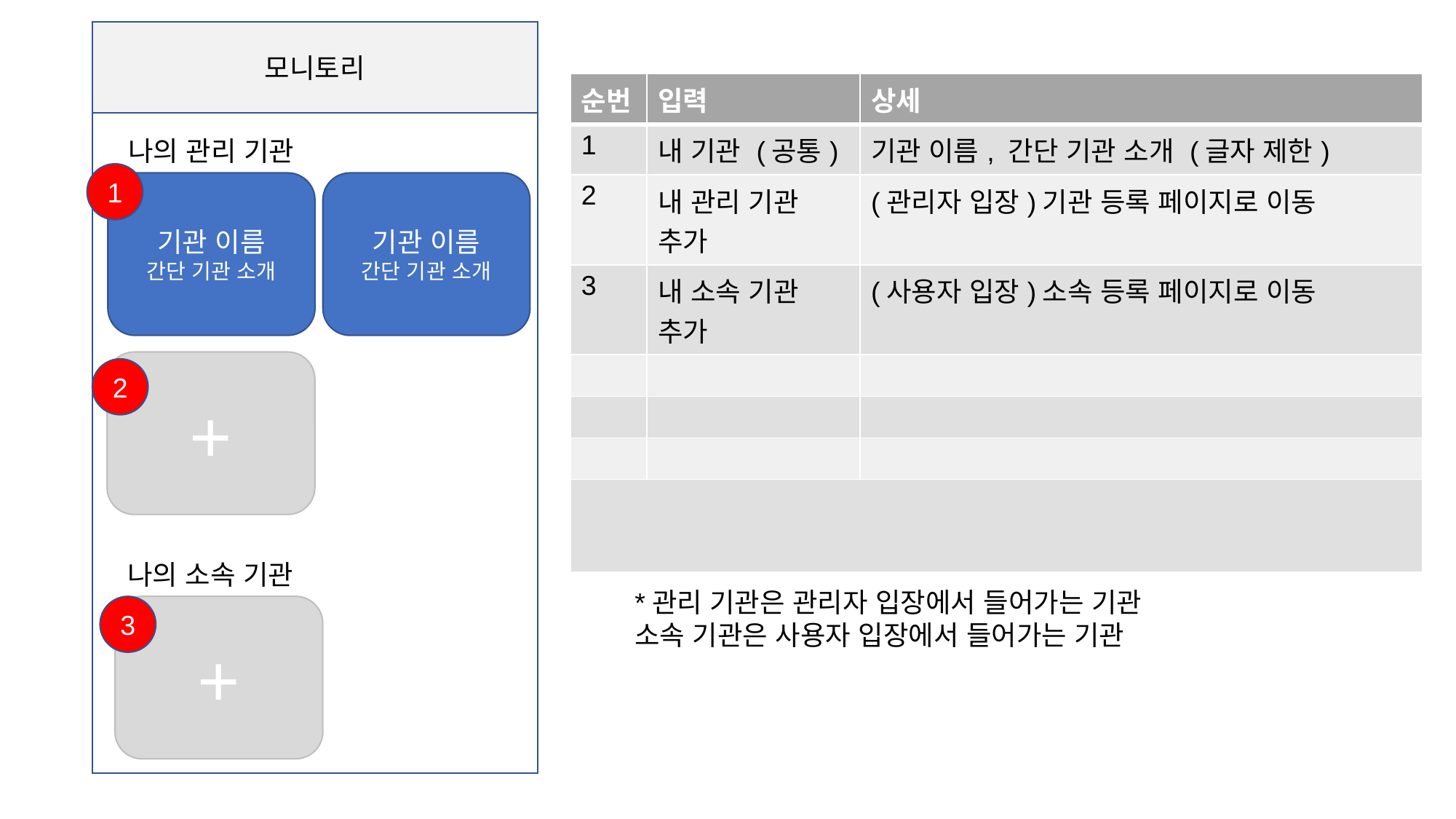

모니토리
| 순번 | 입력 | 상세 |
| --- | --- | --- |
| 1 | 내 기관 (공통) | 기관 이름, 간단 기관 소개 (글자 제한) |
| 2 | 내 관리 기관 추가 | (관리자 입장)기관 등록 페이지로 이동 |
| 3 | 내 소속 기관 추가 | (사용자 입장)소속 등록 페이지로 이동 |
|  |  |  |
|  |  |  |
|  |  |  |
|  |  |  |
나의 관리 기관
1
기관 이름
간단 기관 소개
기관 이름
간단 기관 소개
+
2
나의 소속 기관
*관리 기관은 관리자 입장에서 들어가는 기관
소속 기관은 사용자 입장에서 들어가는 기관
3
+